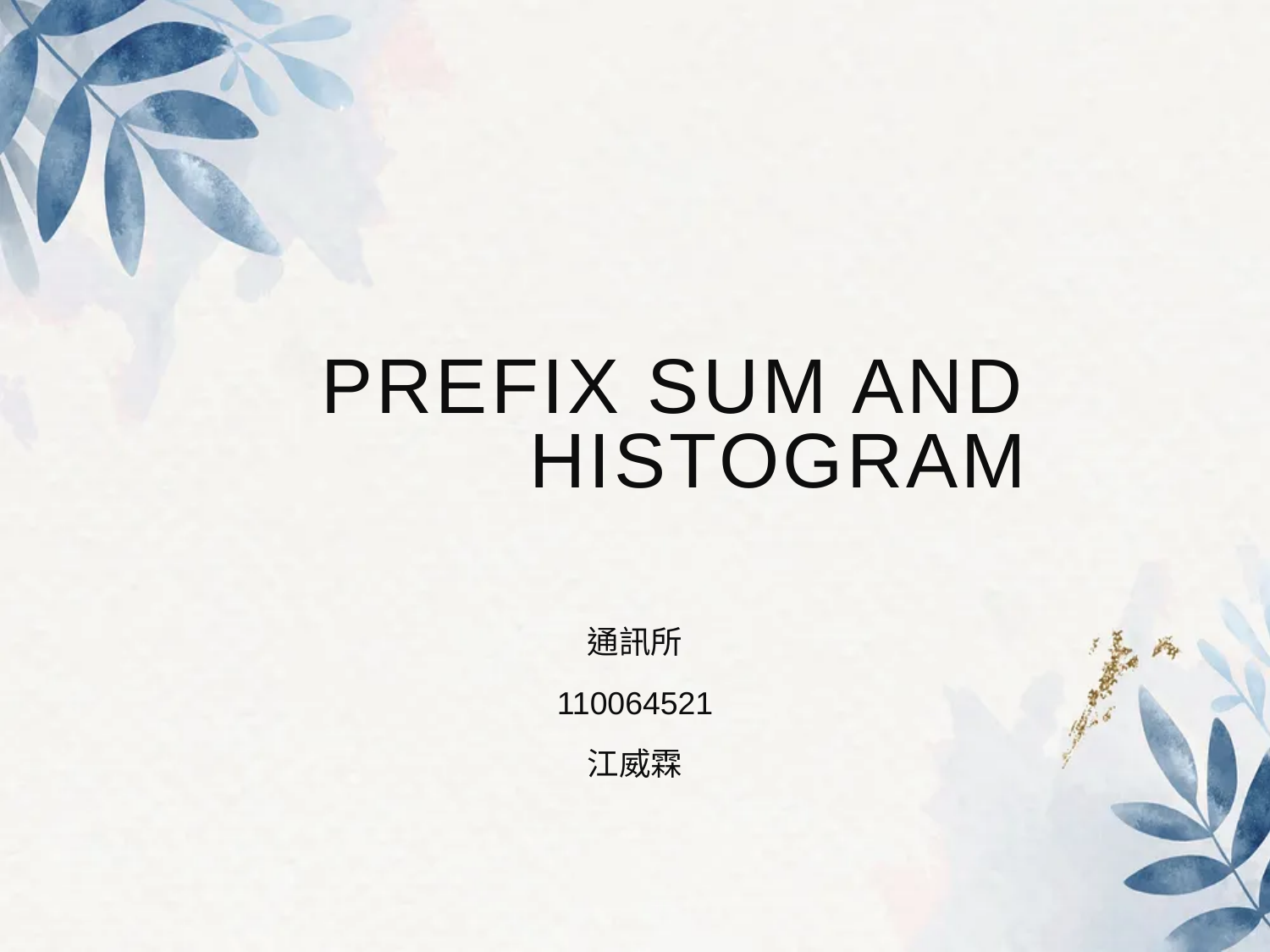

# Prefix Sum and Histogram
通訊所
110064521
江威霖